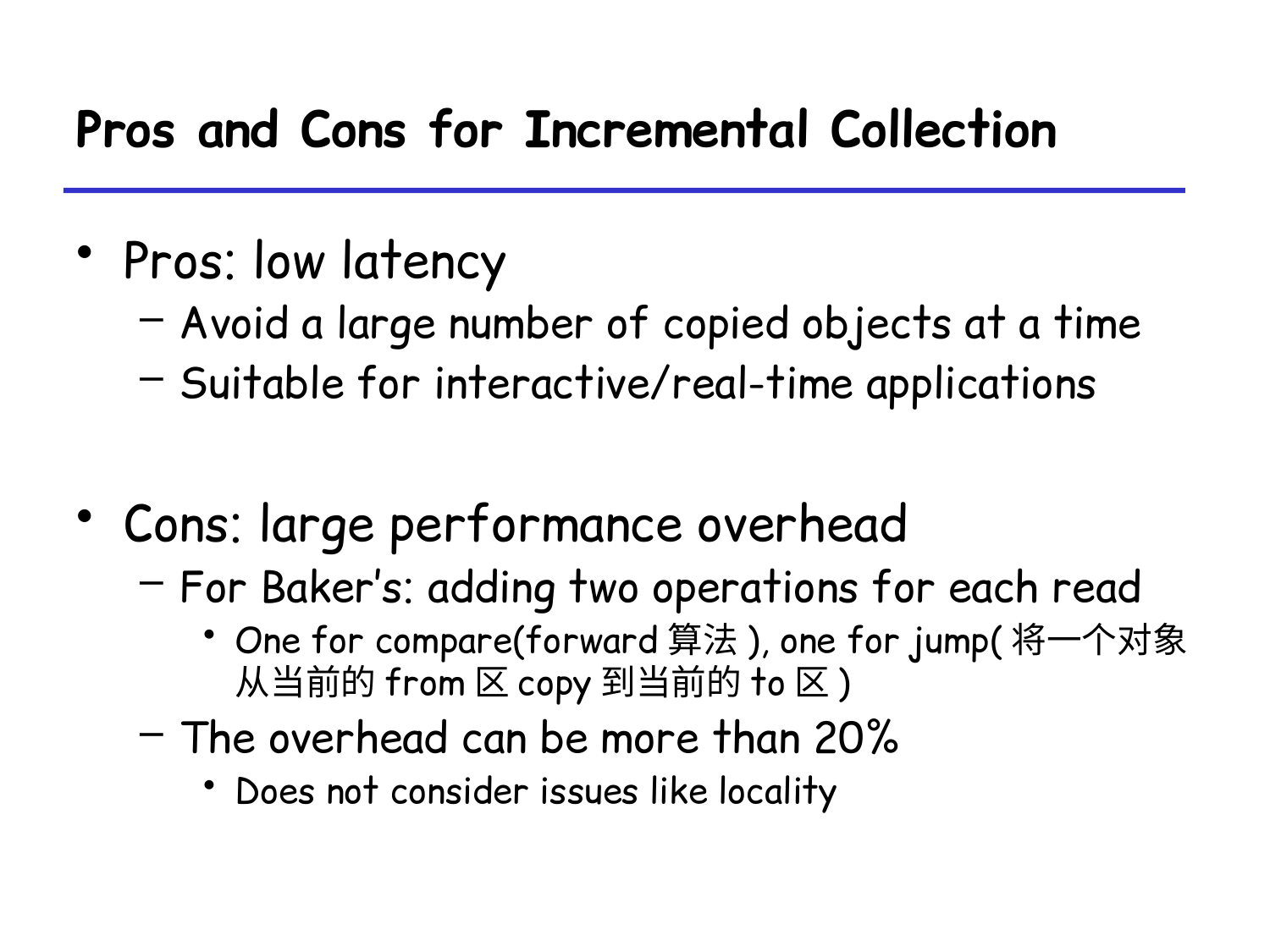

# Pros and Cons for Incremental Collection
Pros: low latency
Avoid a large number of copied objects at a time
Suitable for interactive/real-time applications

Cons: large performance overhead
For Baker’s: adding two operations for each read
One for compare(forward算法), one for jump(将一个对象从当前的from区copy到当前的to区)
The overhead can be more than 20%
Does not consider issues like locality

14